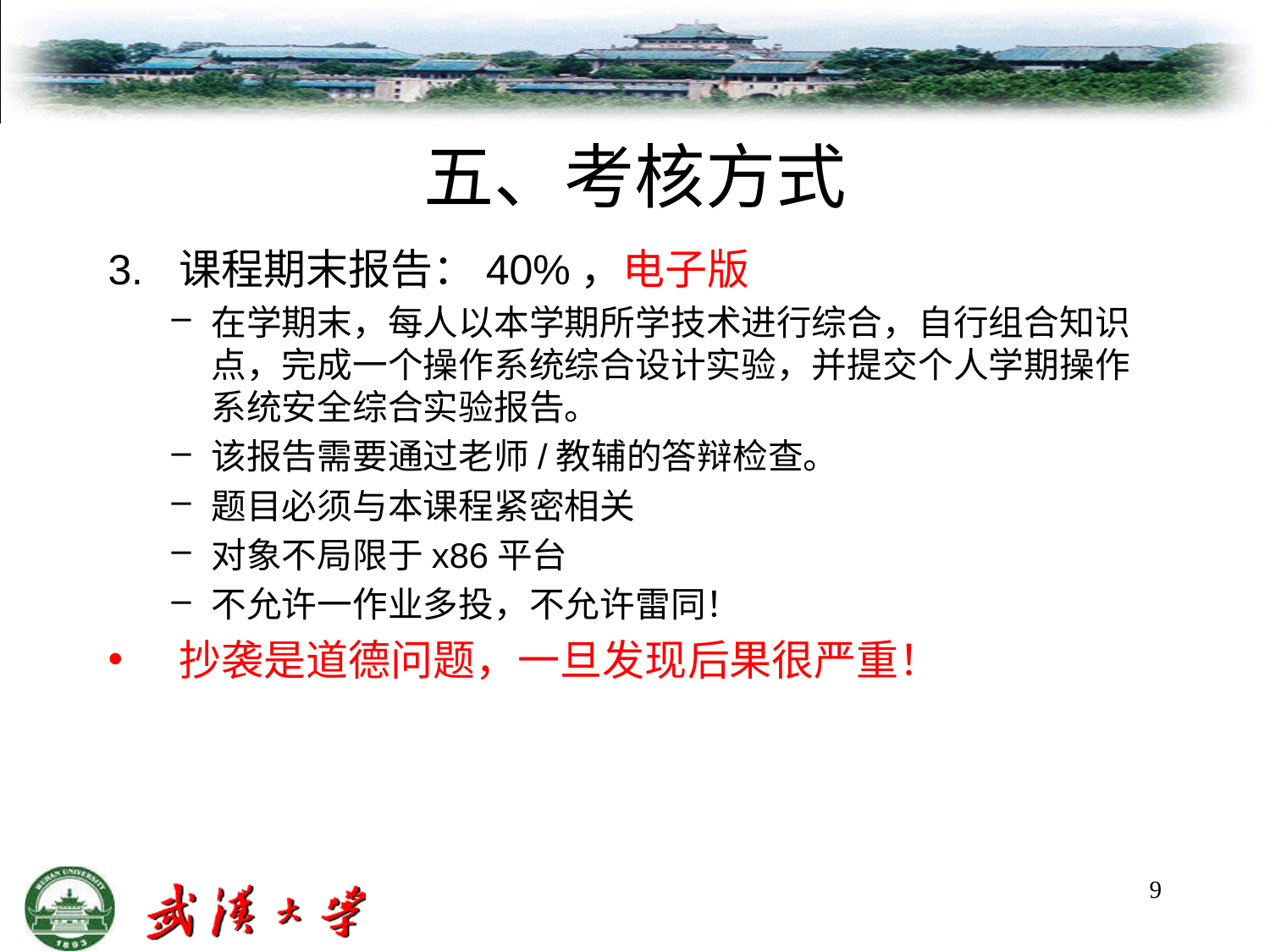

# 五、考核方式
课程期末报告：40%，电子版
在学期末，每人以本学期所学技术进行综合，自行组合知识点，完成一个操作系统综合设计实验，并提交个人学期操作系统安全综合实验报告。
该报告需要通过老师/教辅的答辩检查。
题目必须与本课程紧密相关
对象不局限于x86平台
不允许一作业多投，不允许雷同！
抄袭是道德问题，一旦发现后果很严重！
9